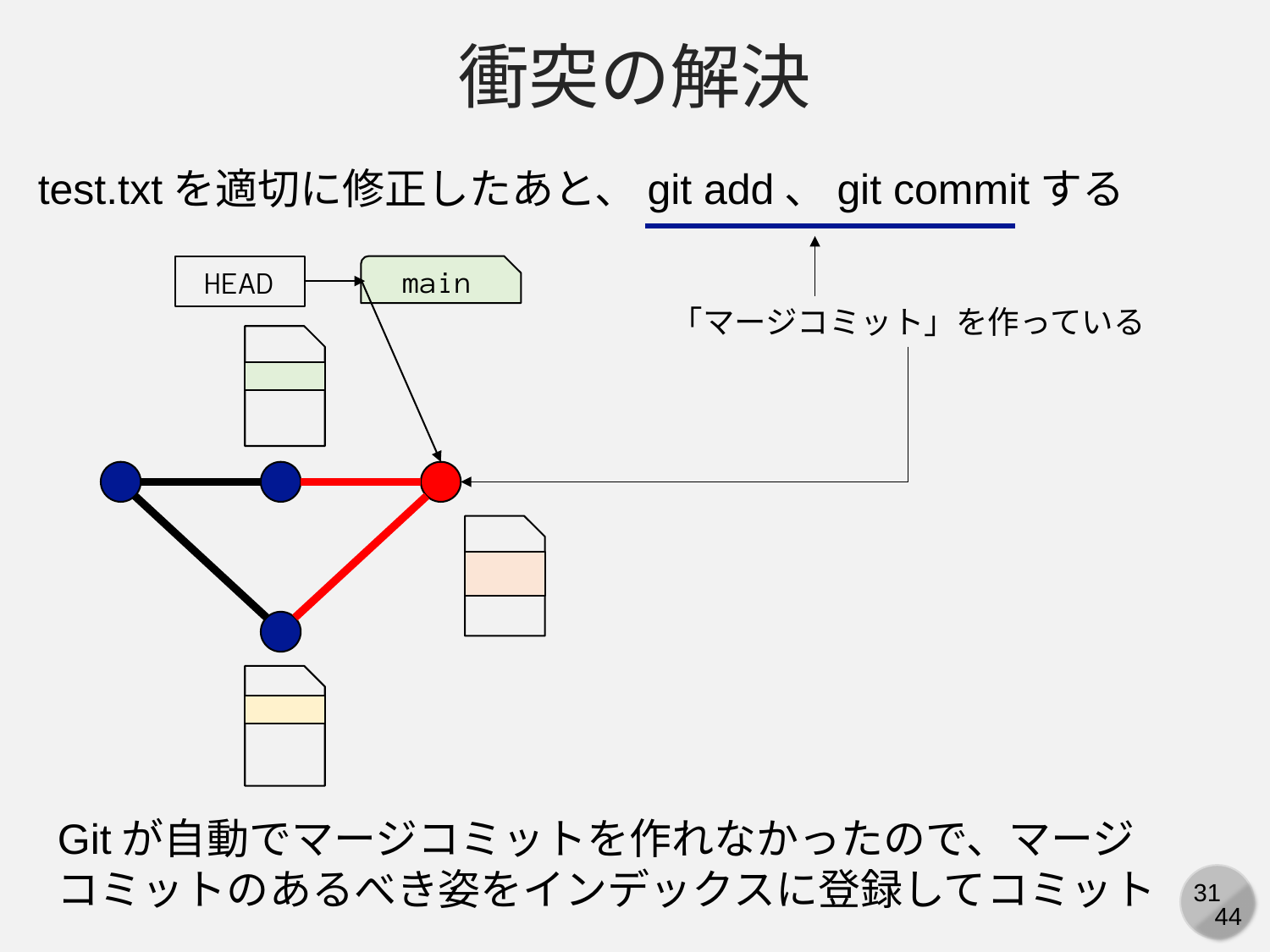

衝突の解決
test.txtを適切に修正したあと、git add、git commitする
HEAD
main
「マージコミット」を作っている

Gitが自動でマージコミットを作れなかったので、マージコミットのあるべき姿をインデックスに登録してコミット